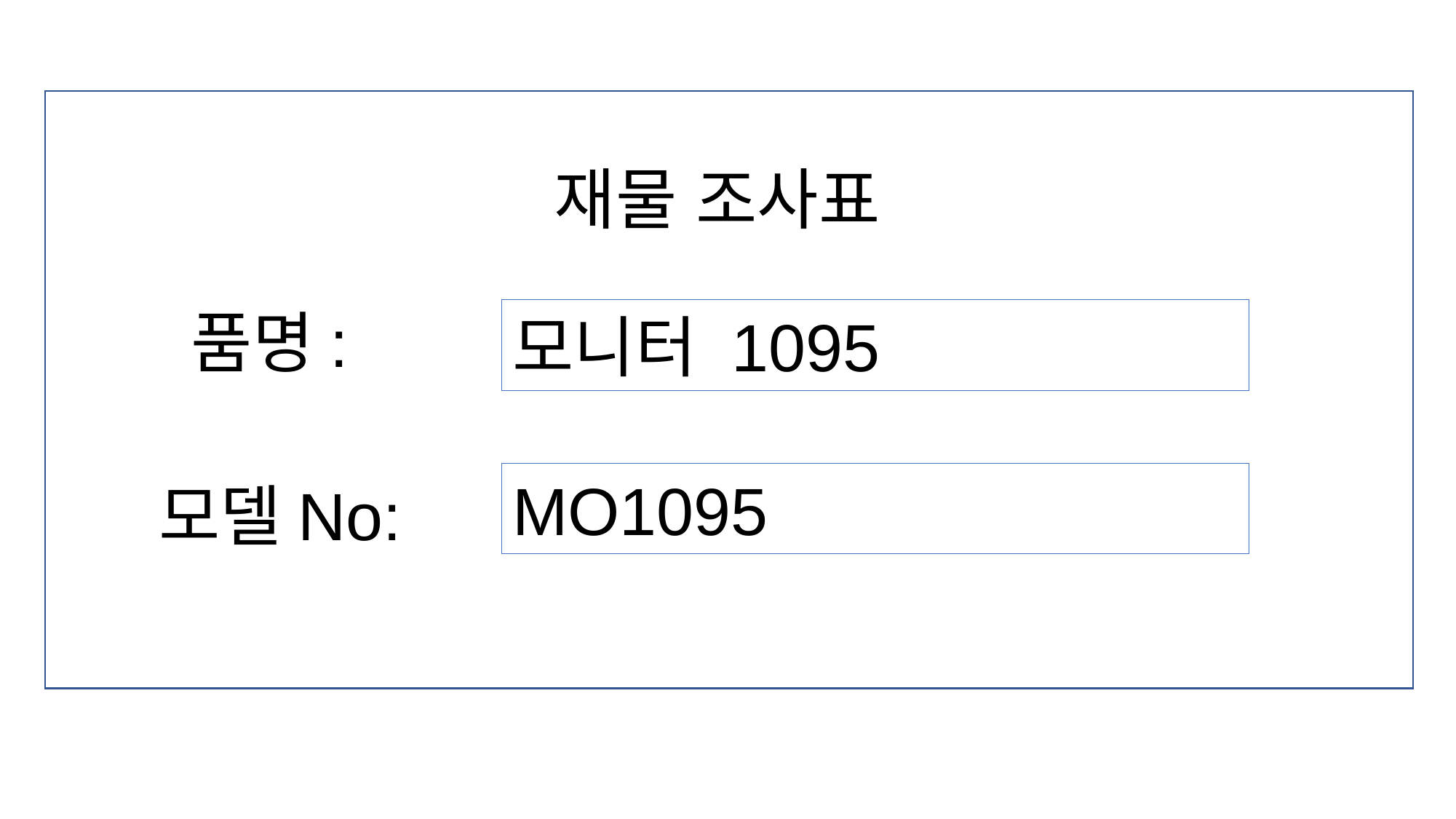

재물 조사표
품명:
모니터 1095
MO1095
모델No: